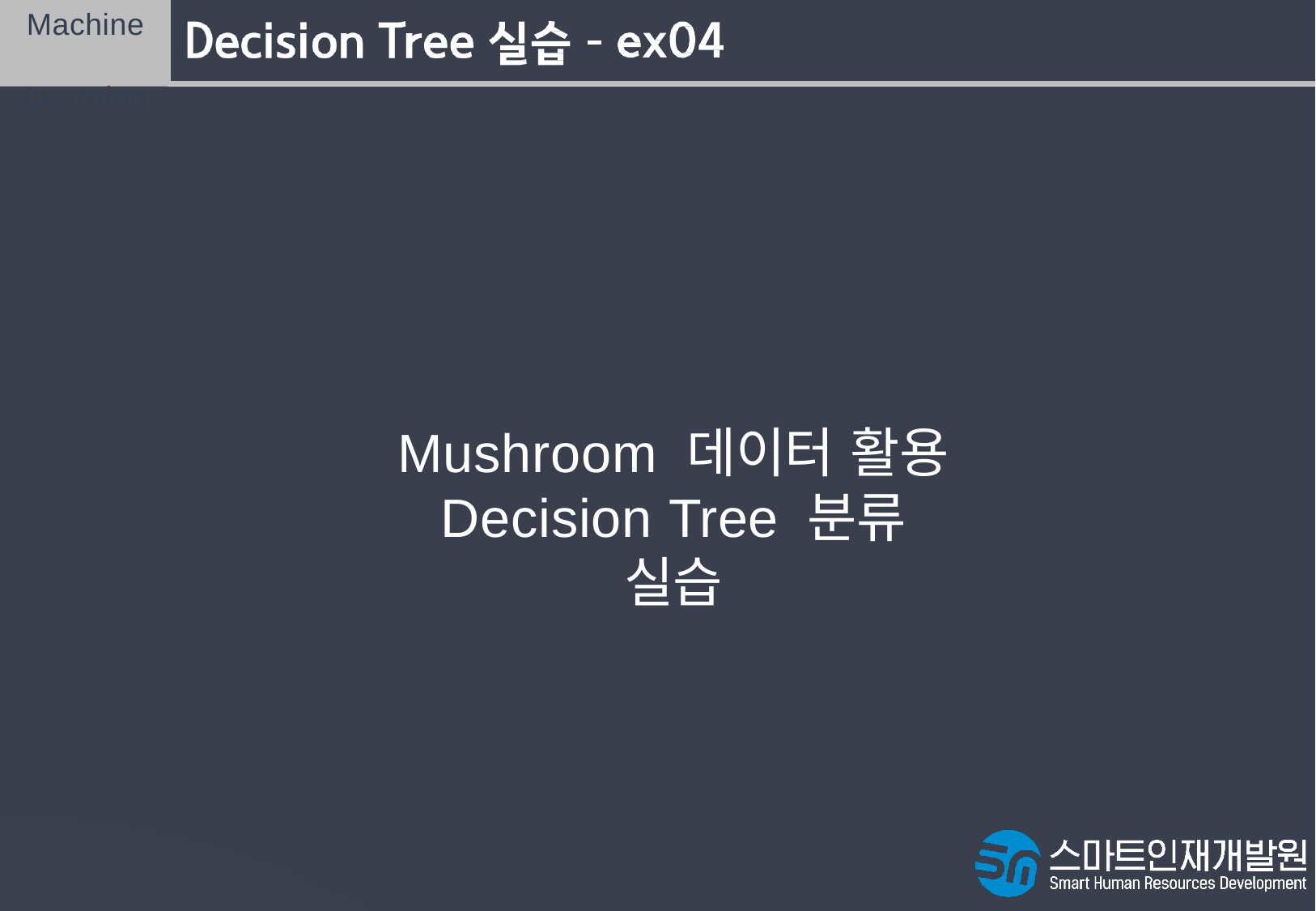

Machine  Learning

# Mushroom 데이터 활용
Decision Tree 분류 실습